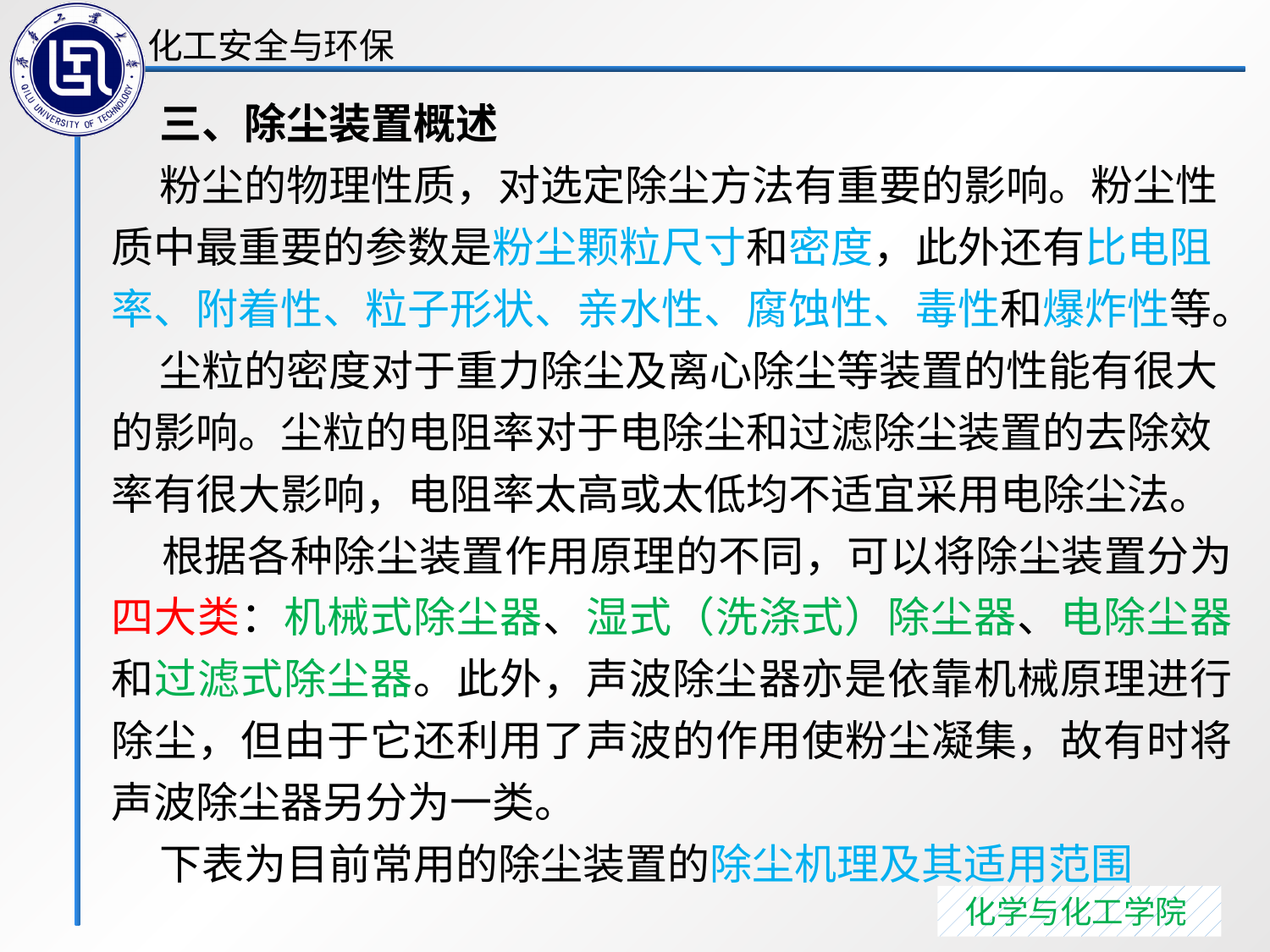

三、除尘装置概述
    粉尘的物理性质，对选定除尘方法有重要的影响。粉尘性质中最重要的参数是粉尘颗粒尺寸和密度，此外还有比电阻率、附着性、粒子形状、亲水性、腐蚀性、毒性和爆炸性等。
    尘粒的密度对于重力除尘及离心除尘等装置的性能有很大的影响。尘粒的电阻率对于电除尘和过滤除尘装置的去除效率有很大影响，电阻率太高或太低均不适宜采用电除尘法。
    根据各种除尘装置作用原理的不同，可以将除尘装置分为四大类：机械式除尘器、湿式（洗涤式）除尘器、电除尘器和过滤式除尘器。此外，声波除尘器亦是依靠机械原理进行除尘，但由于它还利用了声波的作用使粉尘凝集，故有时将声波除尘器另分为一类。
    下表为目前常用的除尘装置的除尘机理及其适用范围